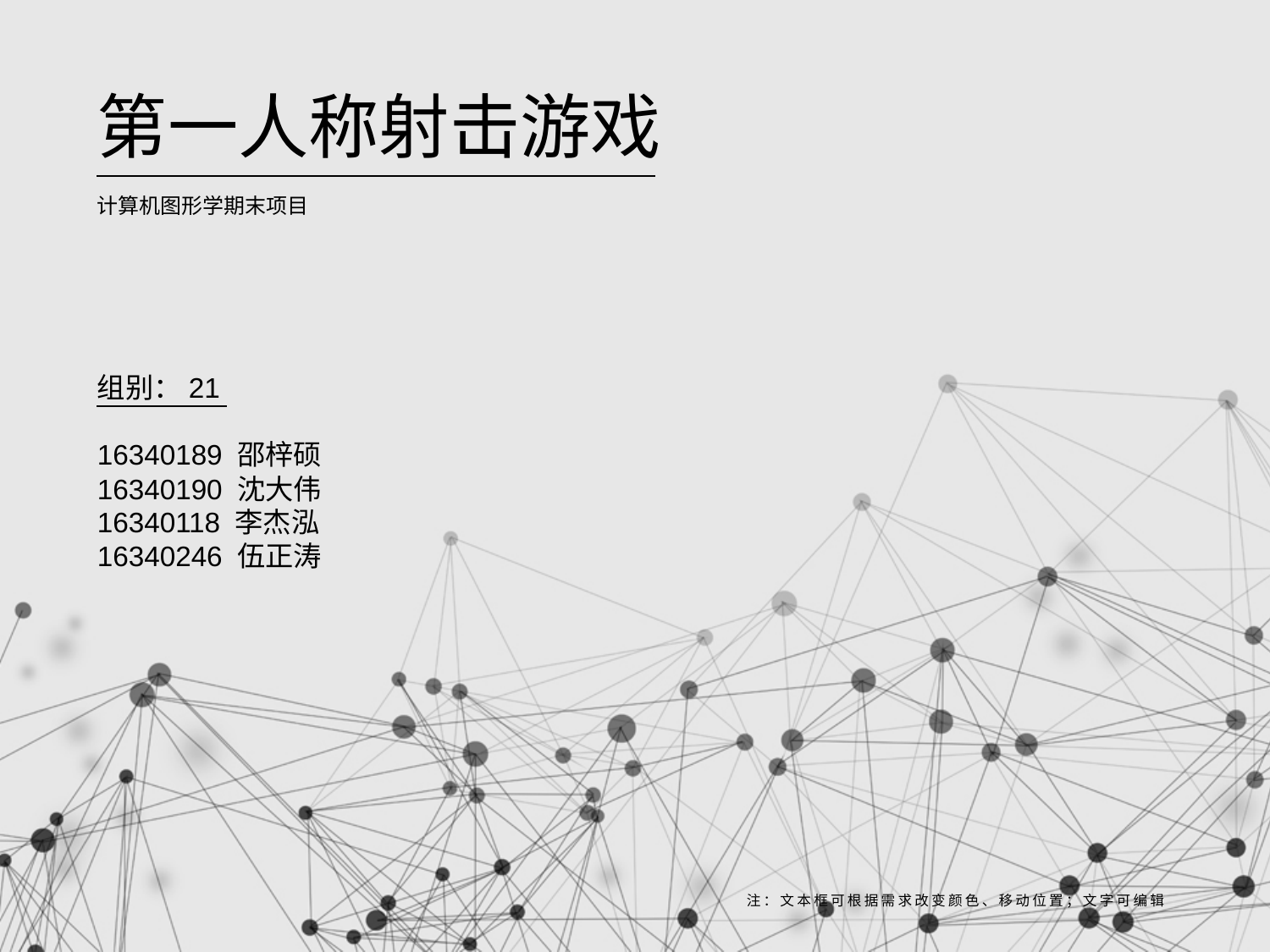

第一人称射击游戏

计算机图形学期末项目

组别：21

16340189 邵梓硕
16340190 沈大伟
16340118 李杰泓
16340246 伍正涛

注：文本框可根据需求改变颜色、移动位置；文字可编辑